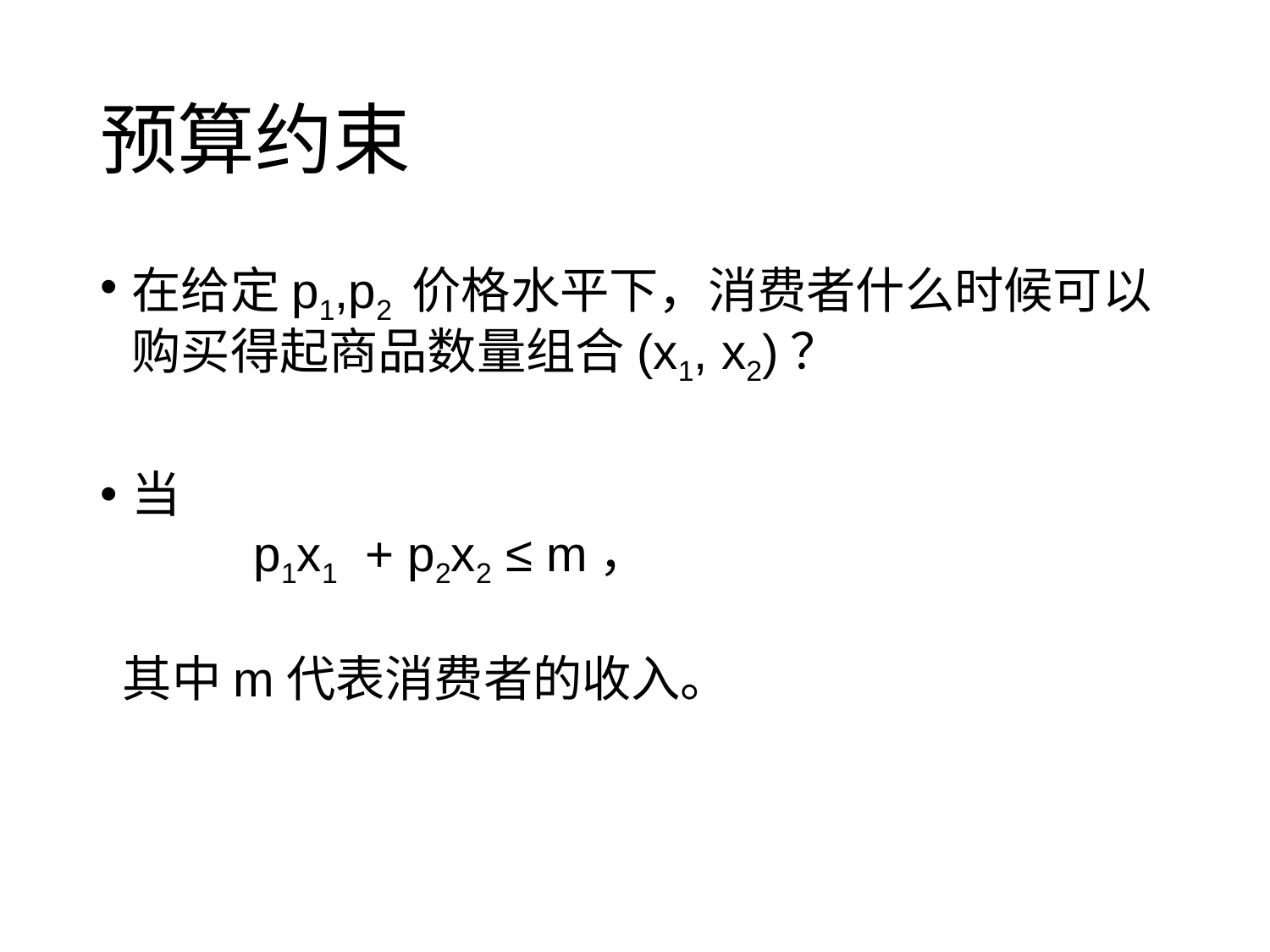

# 预算约束
在给定p1,p2 价格水平下，消费者什么时候可以购买得起商品数量组合(x1, x2)？

当
          p1x1  + p2x2 ≤ m，
 其中m代表消费者的收入。